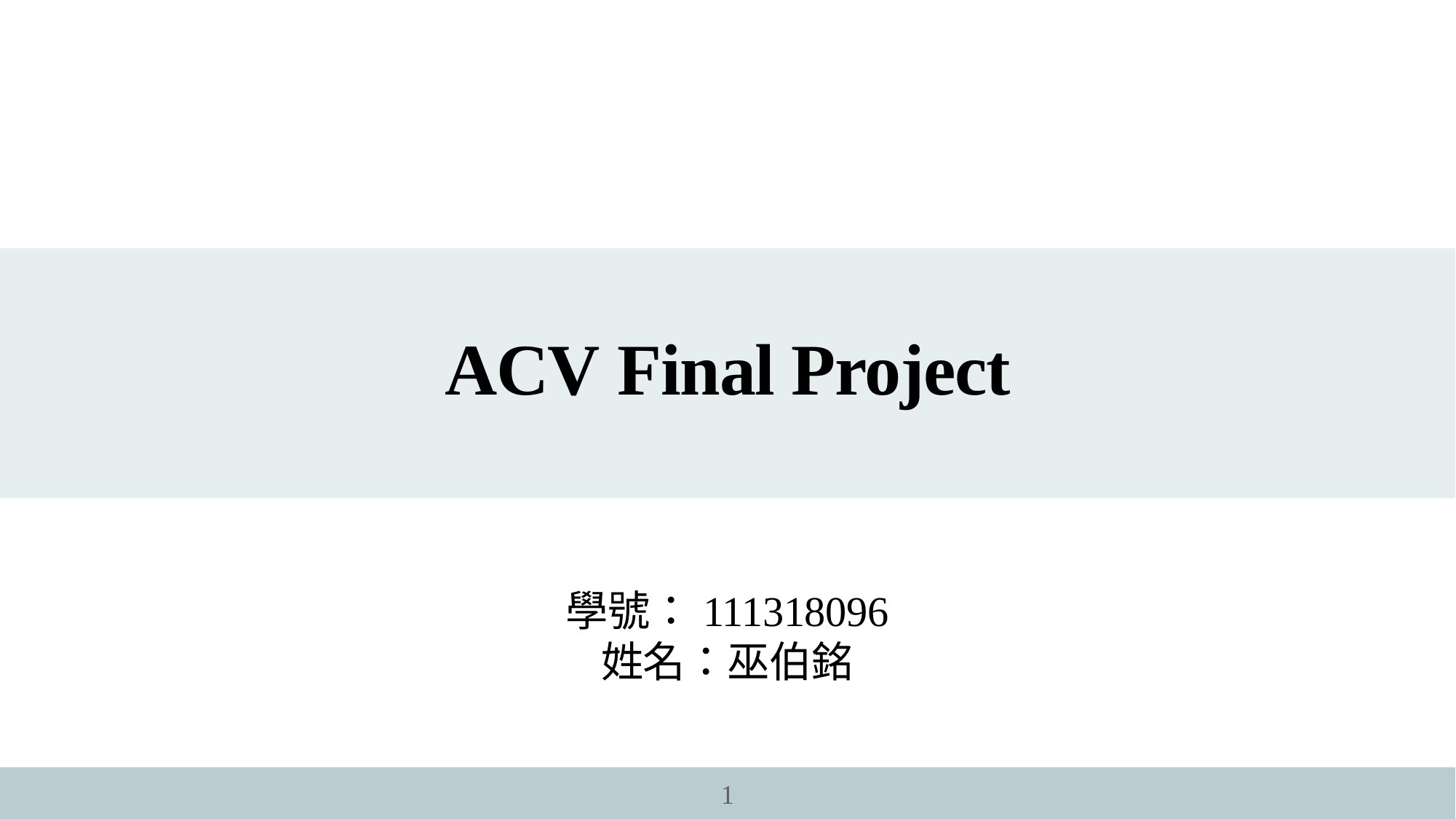

# ACV Final Project
學號：111318096
姓名：巫伯銘
1